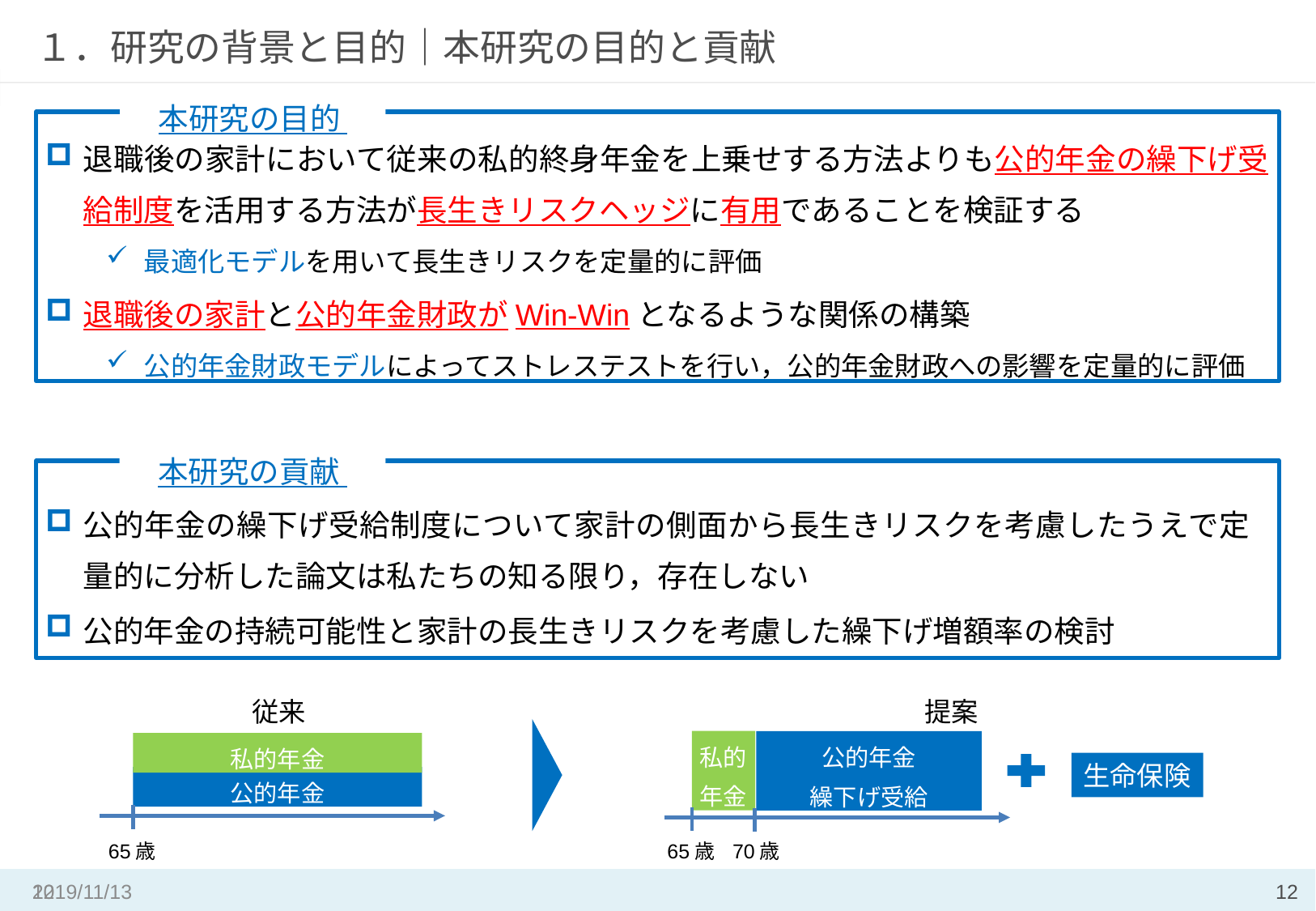

# １．研究の背景と目的｜本研究の目的と貢献
本研究の目的

退職後の家計において従来の私的終身年金を上乗せする方法よりも公的年金の繰下げ受給制度を活用する方法が長生きリスクヘッジに有用であることを検証する
最適化モデルを用いて長生きリスクを定量的に評価
退職後の家計と公的年金財政がWin-Winとなるような関係の構築
公的年金財政モデルによってストレステストを行い，公的年金財政への影響を定量的に評価
本研究の貢献

公的年金の繰下げ受給制度について家計の側面から長生きリスクを考慮したうえで定量的に分析した論文は私たちの知る限り，存在しない
公的年金の持続可能性と家計の長生きリスクを考慮した繰下げ増額率の検討
従来
私的年金
公的年金
65歳
提案
私的年金
公的年金
繰下げ受給
70歳
65歳

生命保険

2019/11/13
12
12